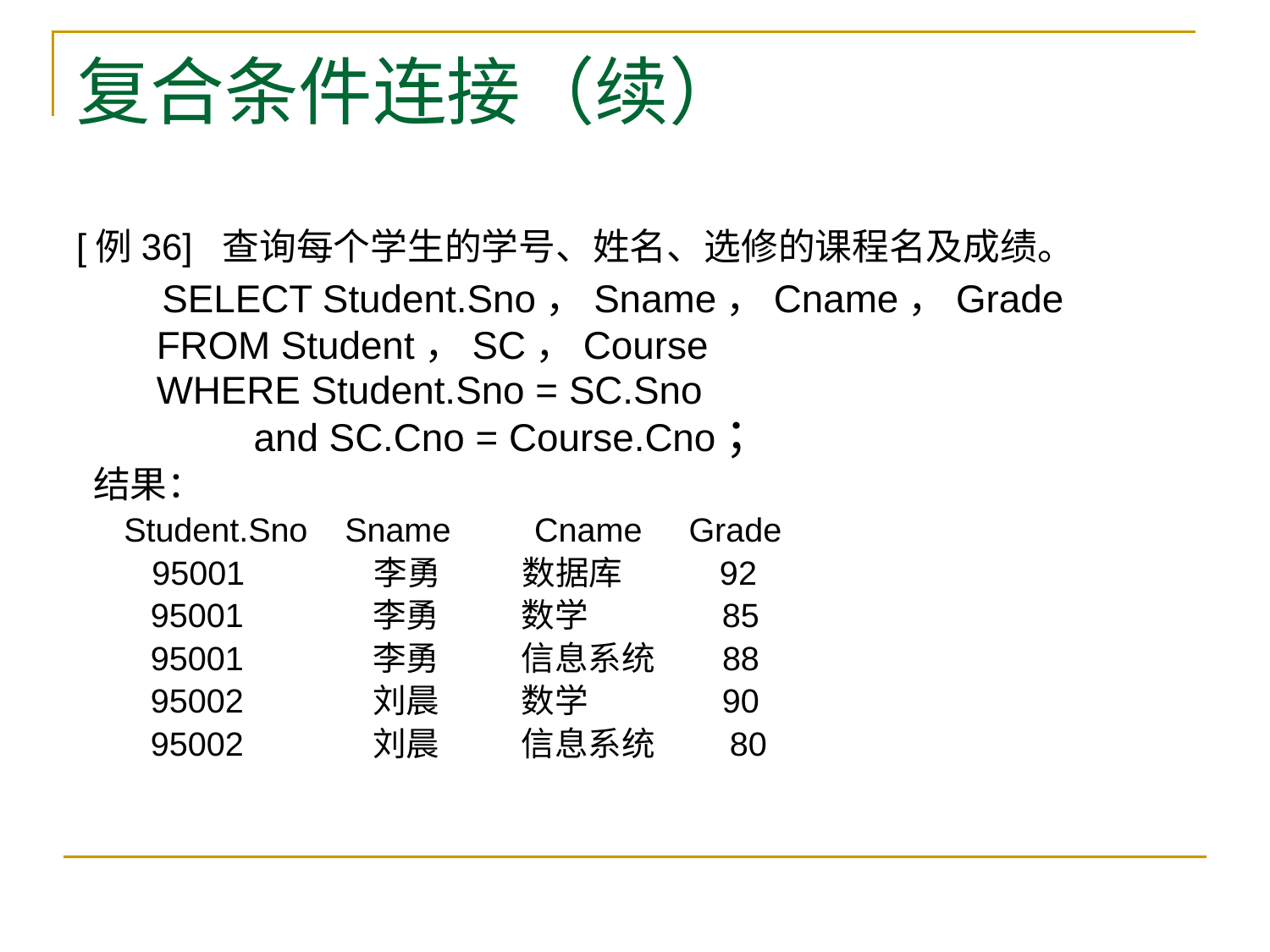

# 复合条件连接（续）
[例36]  查询每个学生的学号、姓名、选修的课程名及成绩。
   SELECT Student.Sno，Sname，Cname，Grade
   FROM Student，SC，Course
   WHERE Student.Sno = SC.Sno
            and SC.Cno = Course.Cno；
 结果：
	Student.Sno    Sname         Cname     Grade
	   95001             李勇           数据库            92
        95001             李勇           数学                 85
        95001             李勇           信息系统        88
        95002             刘晨           数学                 90
        95002             刘晨           信息系统         80